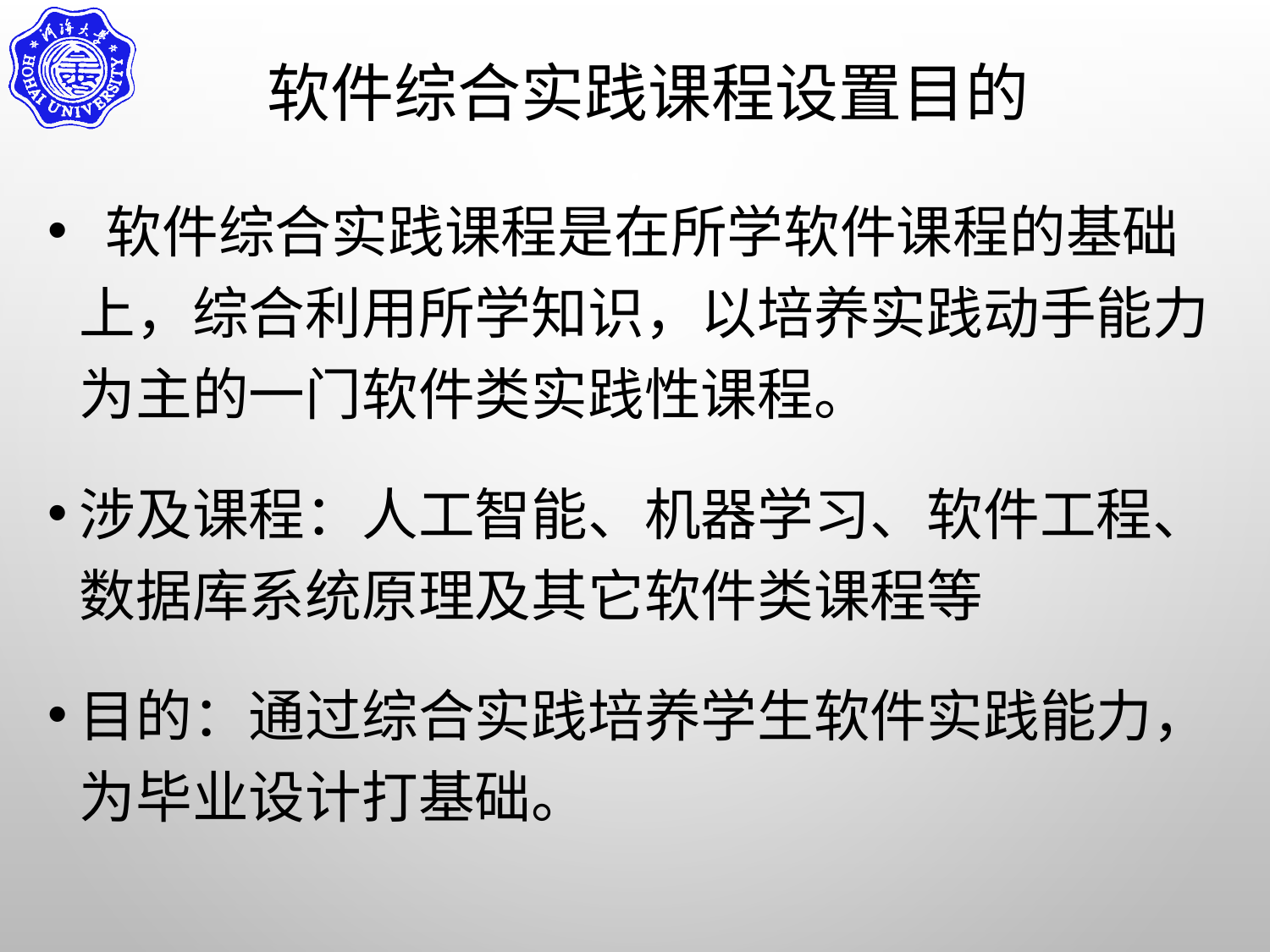

# 软件综合实践课程设置目的
 软件综合实践课程是在所学软件课程的基础上，综合利用所学知识，以培养实践动手能力为主的一门软件类实践性课程。
涉及课程：人工智能、机器学习、软件工程、数据库系统原理及其它软件类课程等
目的：通过综合实践培养学生软件实践能力，为毕业设计打基础。